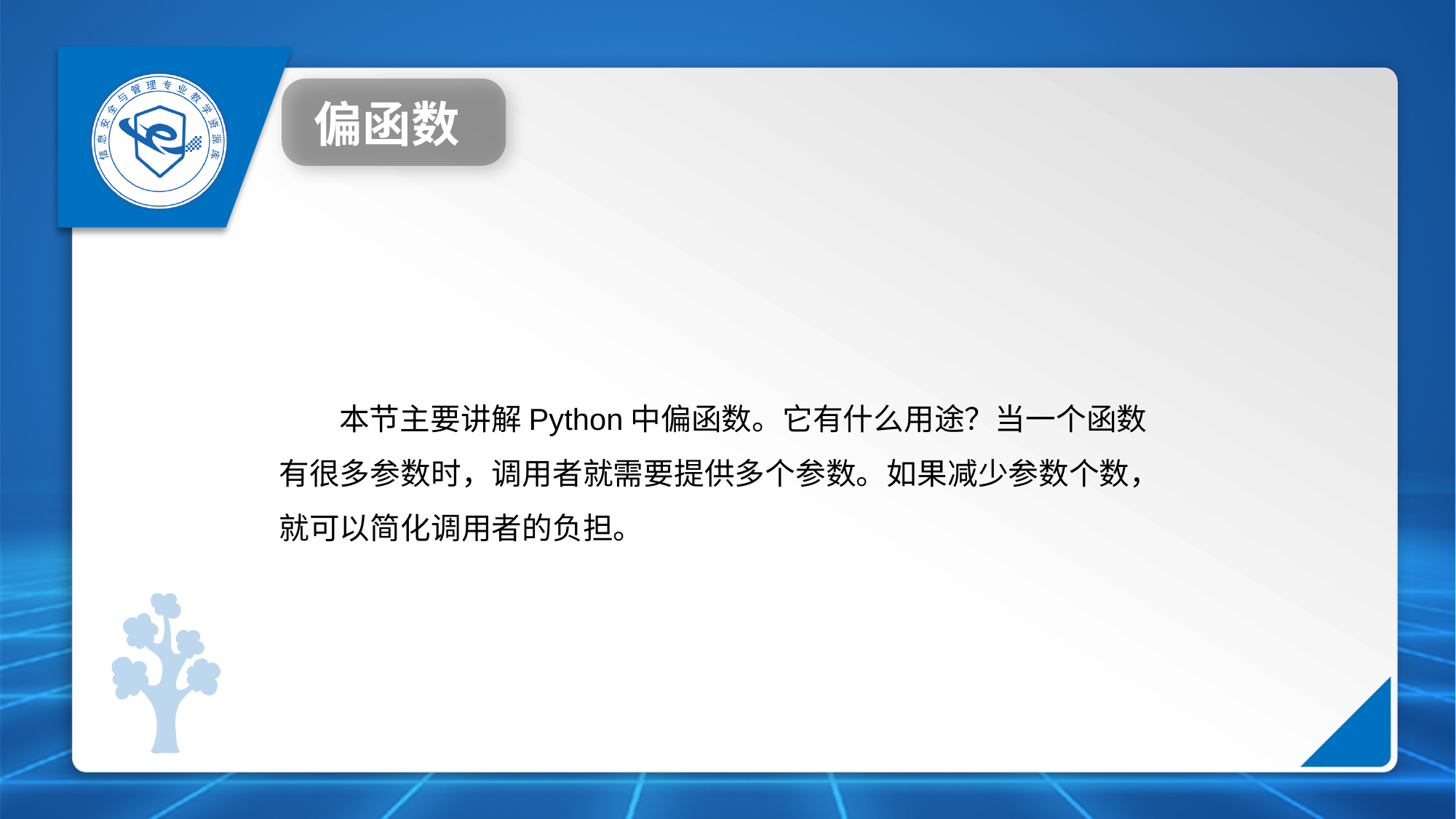

偏函数
本节主要讲解Python中偏函数。它有什么用途？当一个函数有很多参数时，调用者就需要提供多个参数。如果减少参数个数，就可以简化调用者的负担。